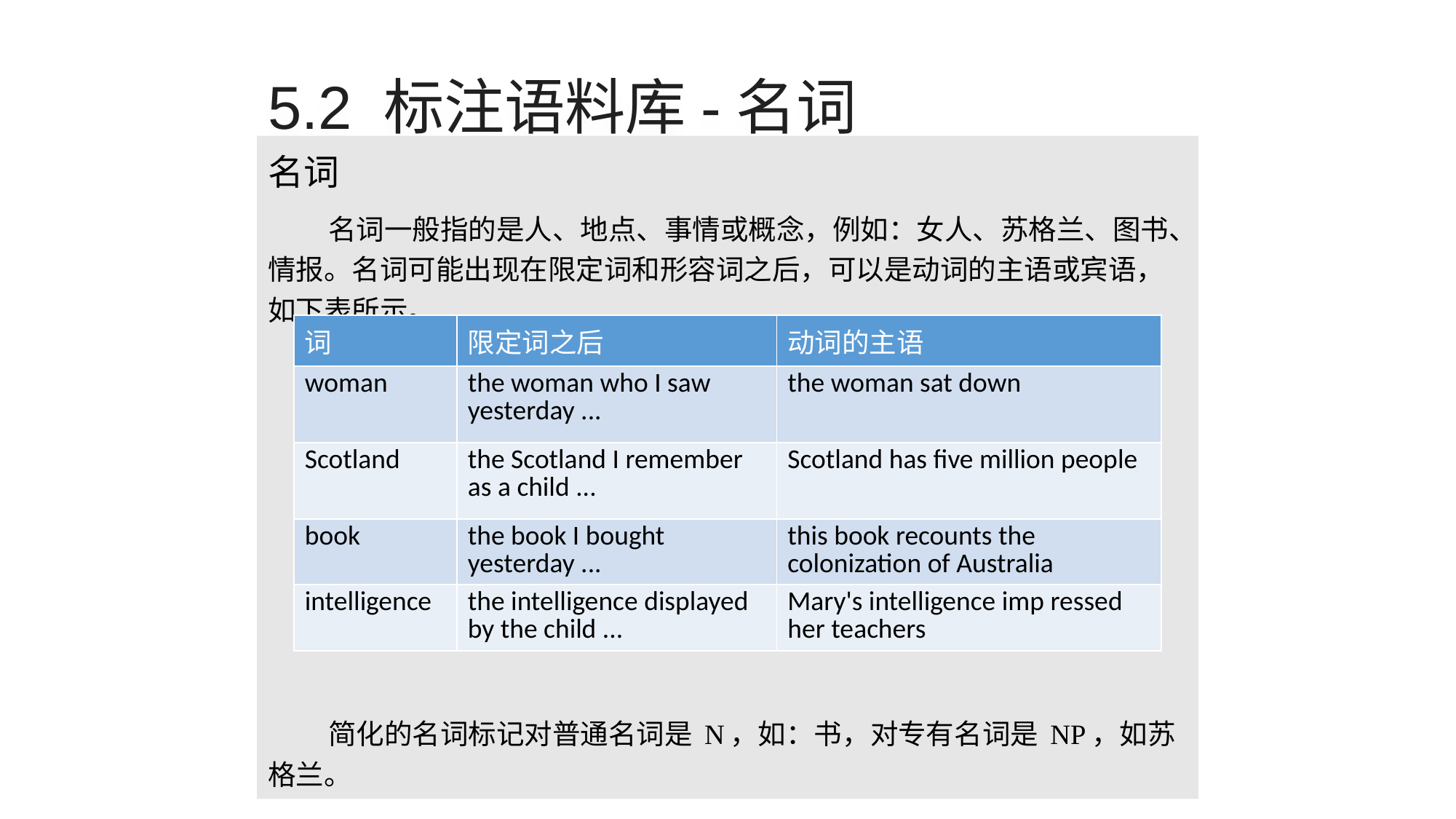

# 5.2 标注语料库-名词
名词
名词一般指的是人、地点、事情或概念，例如：女人、苏格兰、图书、情报。名词可能出现在限定词和形容词之后，可以是动词的主语或宾语，如下表所示。

简化的名词标记对普通名词是 N，如：书，对专有名词是 NP，如苏格兰。
| 词 | 限定词之后 | 动词的主语 |
| --- | --- | --- |
| woman | the woman who I saw yesterday ... | the woman sat down |
| Scotland | the Scotland I remember as a child ... | Scotland has five million people |
| book | the book I bought yesterday ... | this book recounts the colonization of Australia |
| intelligence | the intelligence displayed by the child ... | Mary's intelligence imp ressed her teachers |